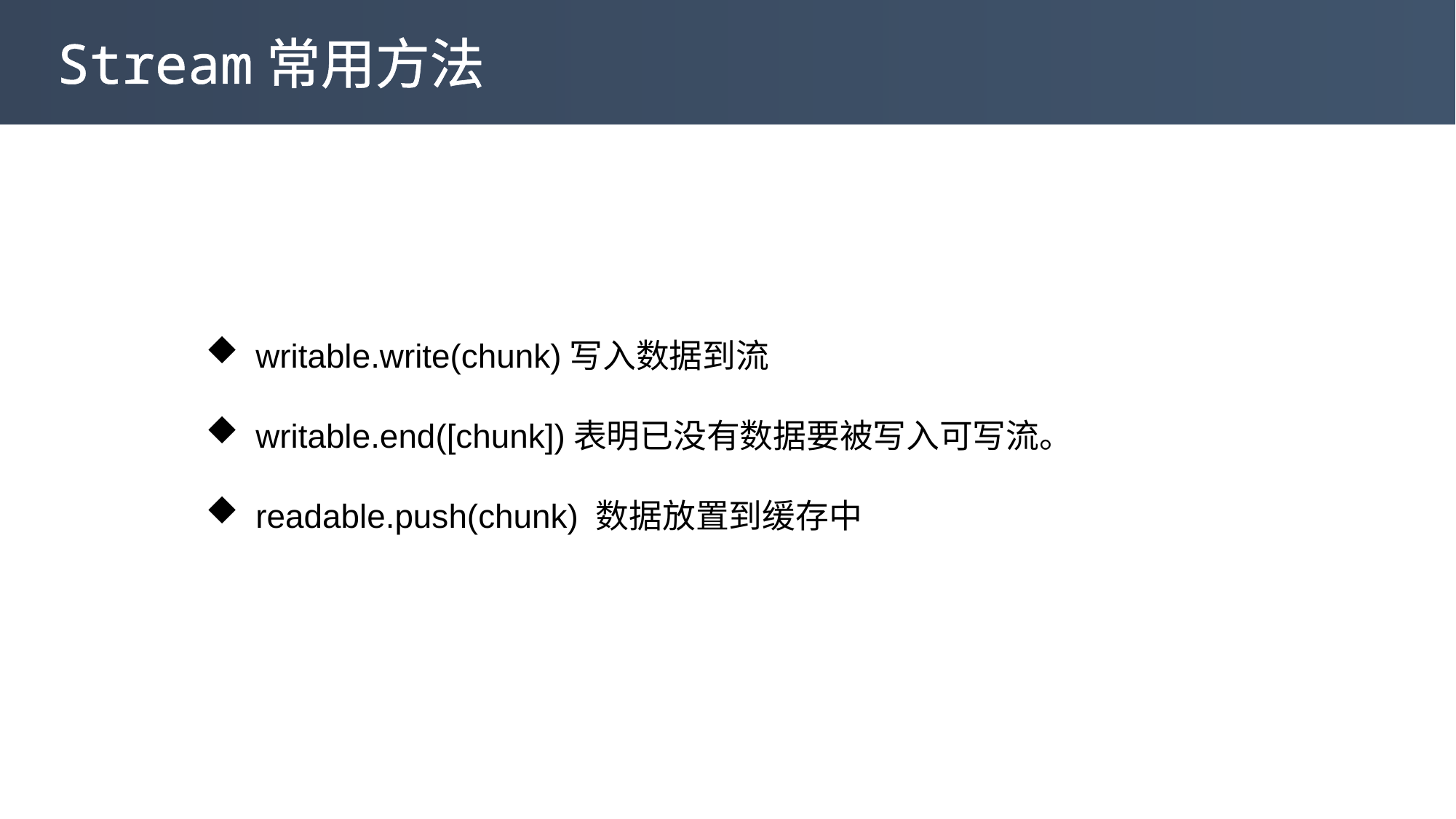

Stream常用方法
 writable.write(chunk)写入数据到流
 writable.end([chunk])表明已没有数据要被写入可写流。
 readable.push(chunk) 数据放置到缓存中